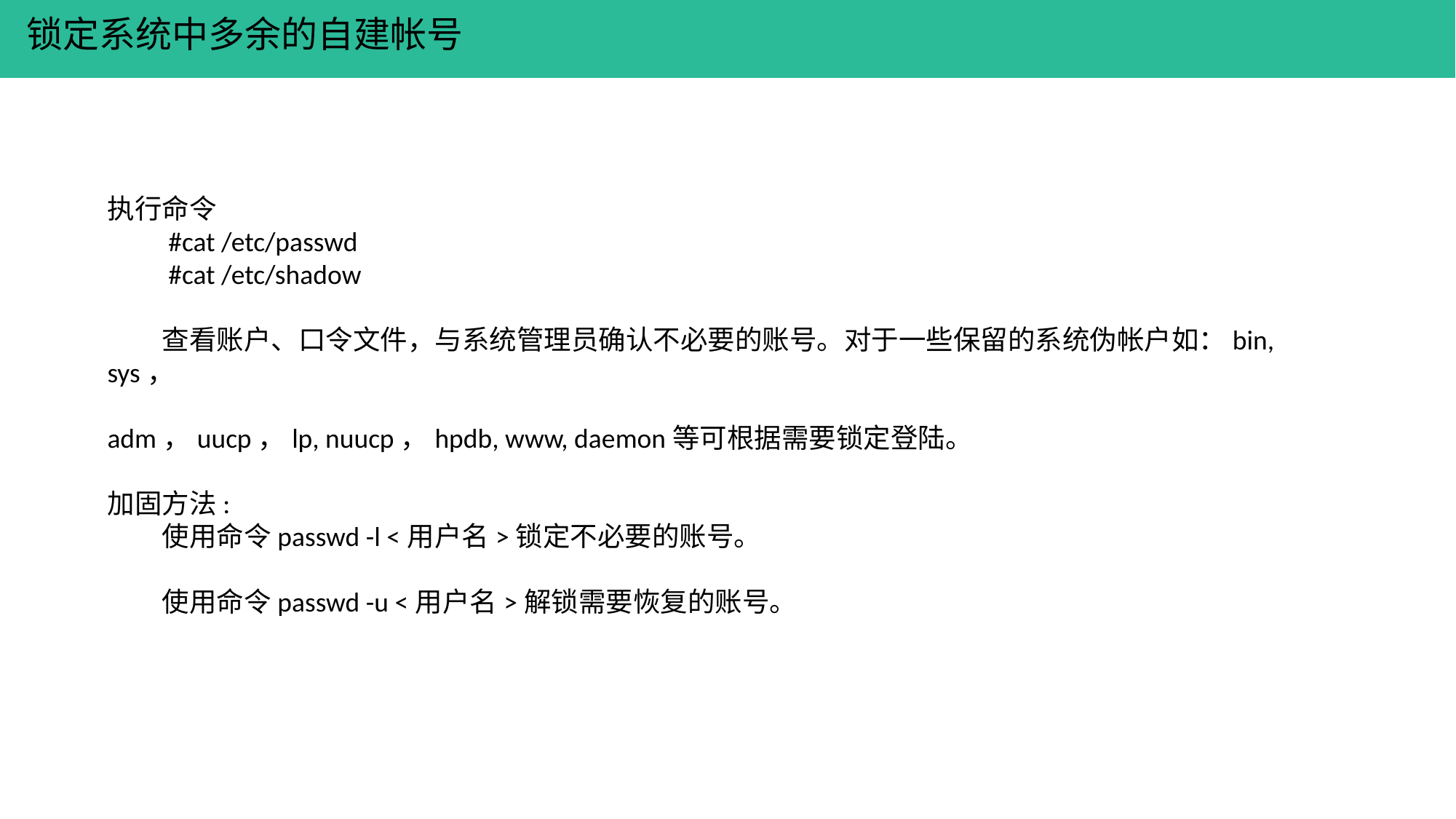

锁定系统中多余的自建帐号
执行命令
　　#cat /etc/passwd
　　#cat /etc/shadow

　　查看账户、口令文件，与系统管理员确认不必要的账号。对于一些保留的系统伪帐户如：bin, sys，

adm，uucp，lp, nuucp，hpdb, www, daemon等可根据需要锁定登陆。

加固方法:
　　使用命令passwd -l <用户名>锁定不必要的账号。

　　使用命令passwd -u <用户名>解锁需要恢复的账号。